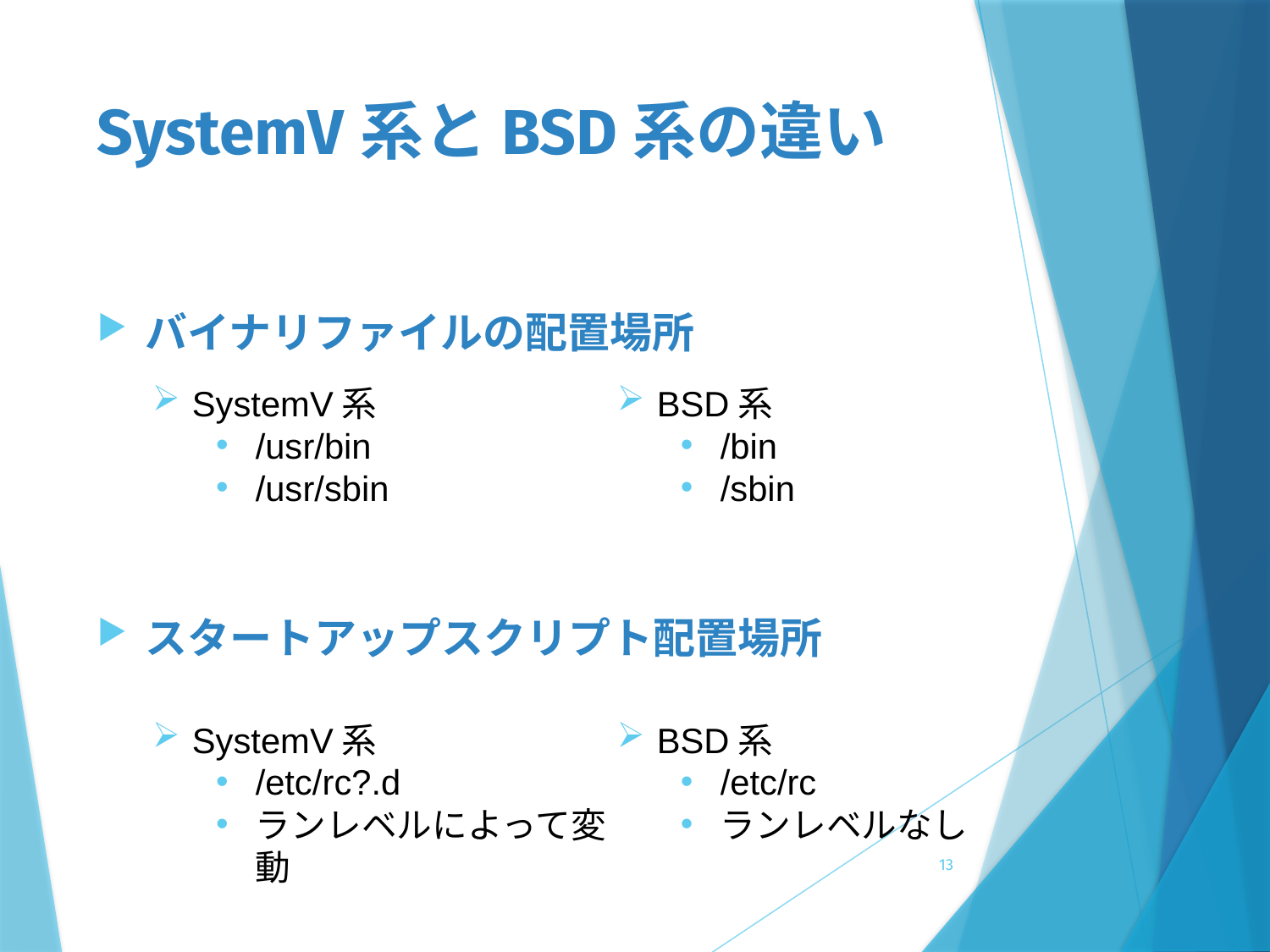

# SystemV系とBSD系の違い
バイナリファイルの配置場所
SystemV系
/usr/bin
/usr/sbin
BSD系
/bin
/sbin
スタートアップスクリプト配置場所
SystemV系
/etc/rc?.d
ランレベルによって変動
BSD系
/etc/rc
ランレベルなし
13